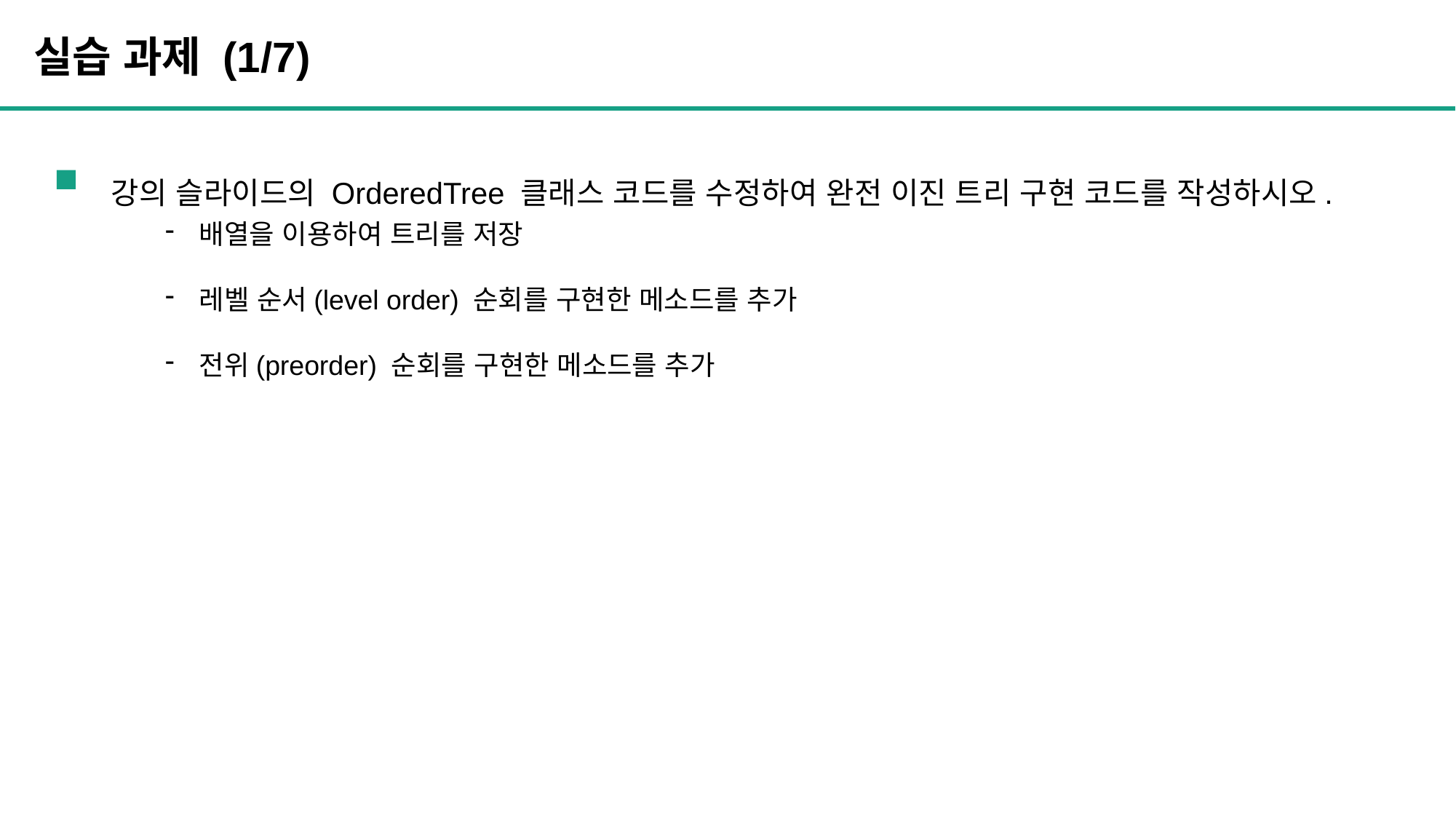

실습 과제 (1/7)
강의 슬라이드의 OrderedTree 클래스 코드를 수정하여 완전 이진 트리 구현 코드를 작성하시오.

배열을 이용하여 트리를 저장

레벨 순서(level order) 순회를 구현한 메소드를 추가

전위(preorder) 순회를 구현한 메소드를 추가